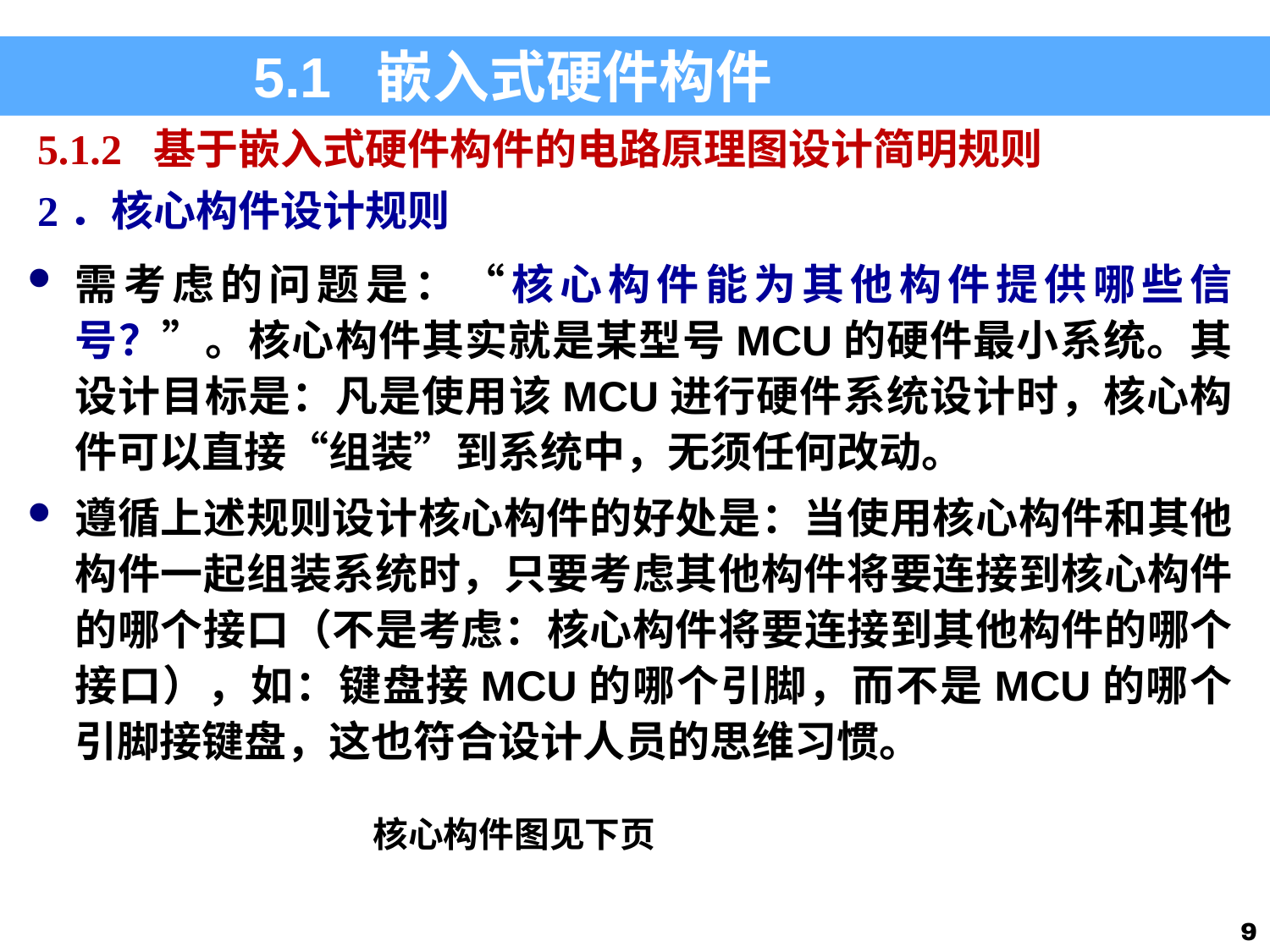

5.1  嵌入式硬件构件
5.1.2  基于嵌入式硬件构件的电路原理图设计简明规则
2．核心构件设计规则
需考虑的问题是：“核心构件能为其他构件提供哪些信号？”。核心构件其实就是某型号MCU的硬件最小系统。其设计目标是：凡是使用该MCU进行硬件系统设计时，核心构件可以直接“组装”到系统中，无须任何改动。
遵循上述规则设计核心构件的好处是：当使用核心构件和其他构件一起组装系统时，只要考虑其他构件将要连接到核心构件的哪个接口（不是考虑：核心构件将要连接到其他构件的哪个接口），如：键盘接MCU的哪个引脚，而不是MCU的哪个引脚接键盘，这也符合设计人员的思维习惯。
核心构件图见下页
9